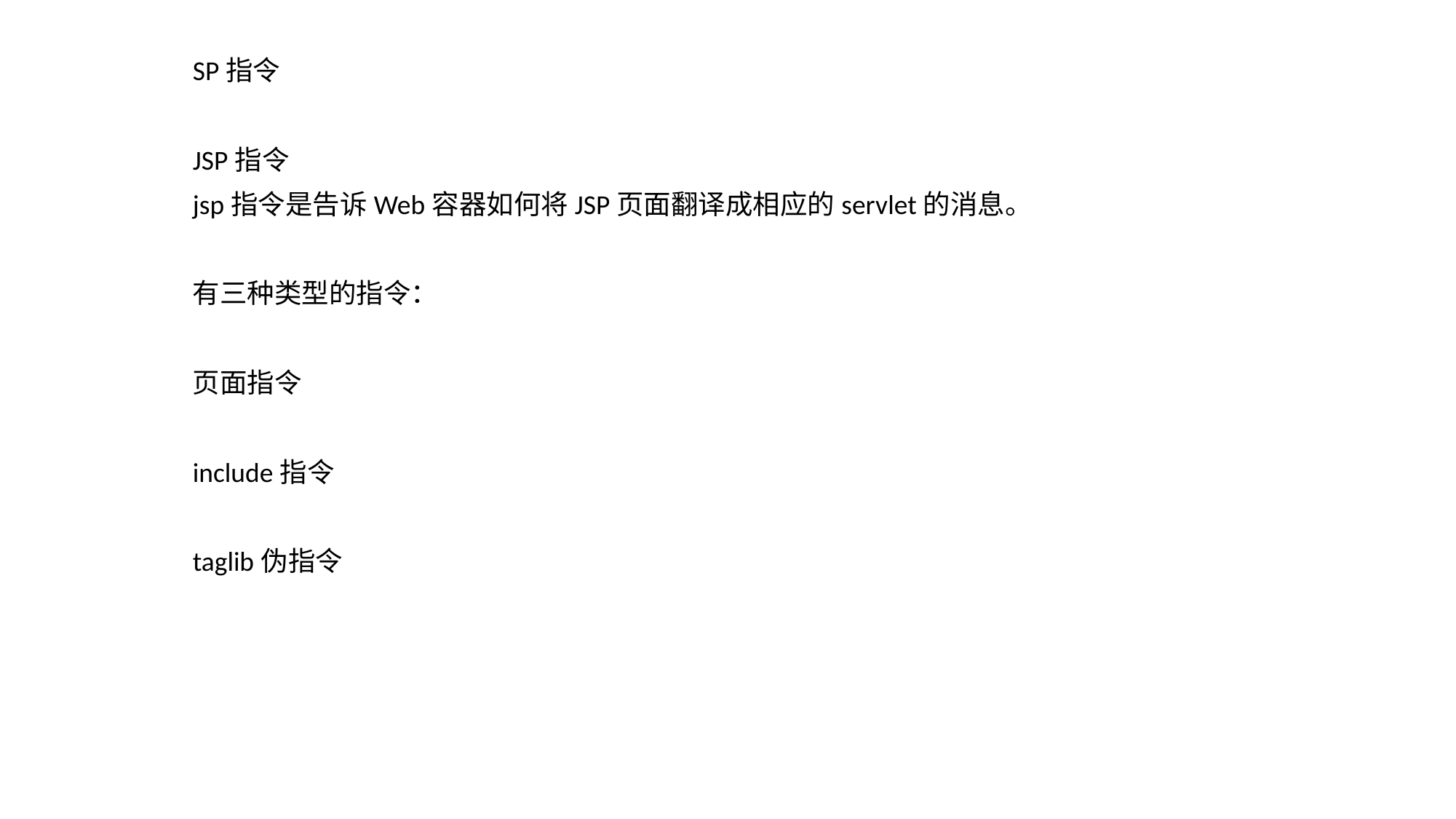

SP指令

JSP指令
jsp指令是告诉Web容器如何将JSP页面翻译成相应的servlet的消息。

有三种类型的指令：

页面指令

include指令

taglib伪指令